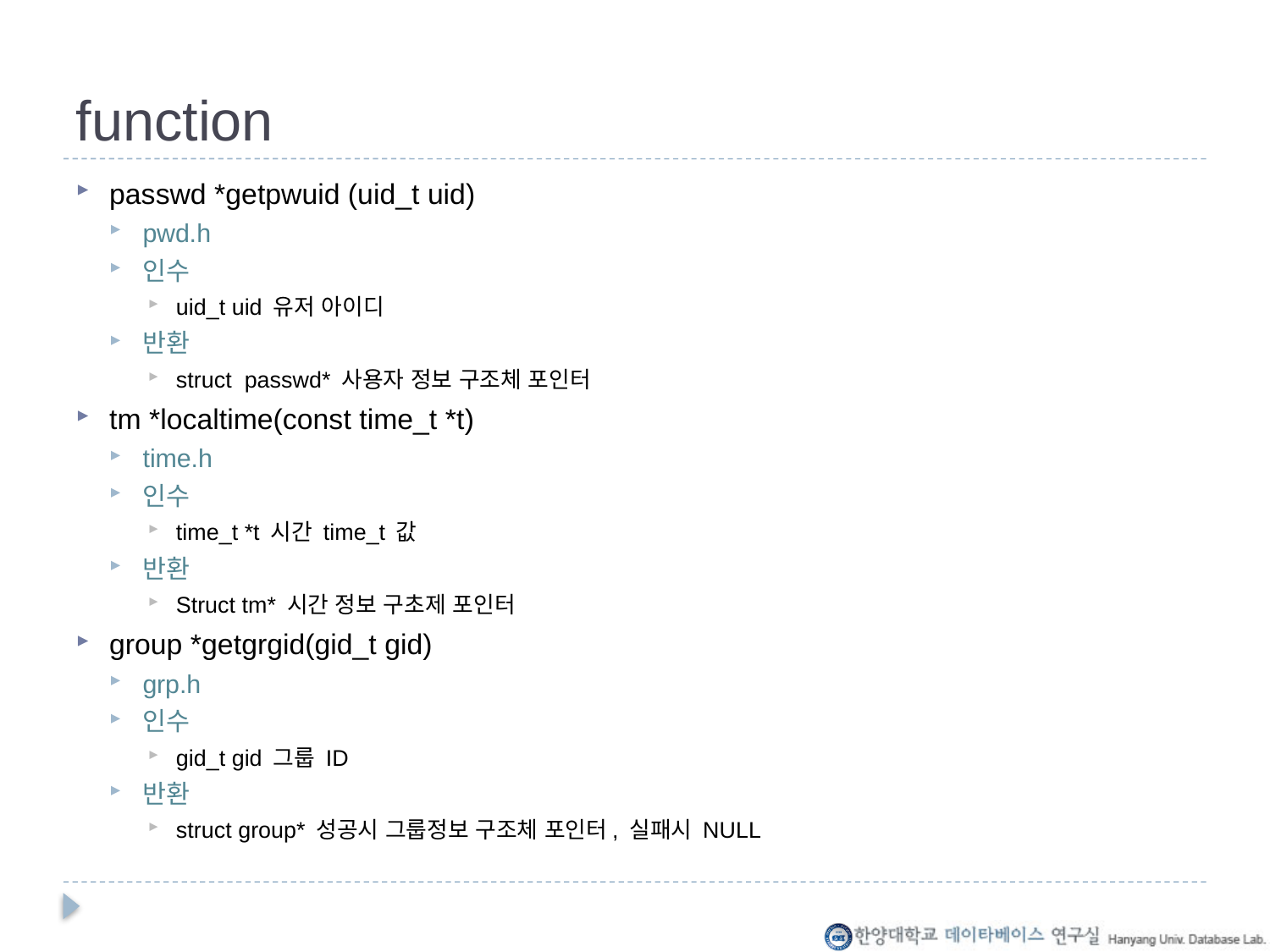

# function
passwd *getpwuid (uid_t uid)
pwd.h
인수
uid_t uid 유저 아이디
반환
struct  passwd* 사용자 정보 구조체 포인터
tm *localtime(const time_t *t)
time.h
인수
time_t *t 시간 time_t 값
반환
Struct tm* 시간 정보 구초제 포인터
group *getgrgid(gid_t gid)
grp.h
인수
gid_t gid 그룹 ID
반환
struct group* 성공시 그룹정보 구조체 포인터, 실패시 NULL